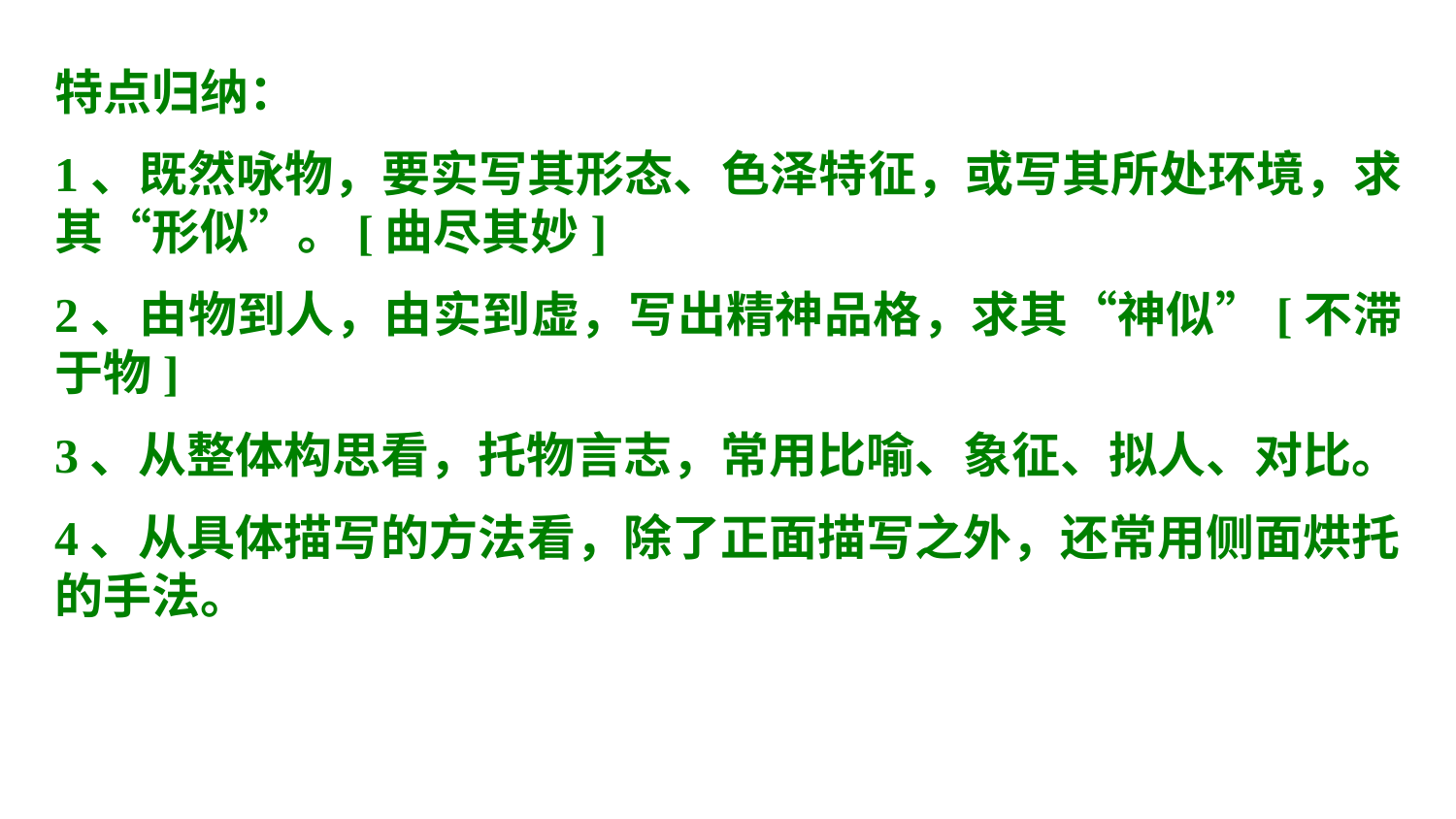

特点归纳：
1、既然咏物，要实写其形态、色泽特征，或写其所处环境，求其“形似”。[曲尽其妙]
2、由物到人，由实到虚，写出精神品格，求其“神似”[不滞于物]
3、从整体构思看，托物言志，常用比喻、象征、拟人、对比。
4、从具体描写的方法看，除了正面描写之外，还常用侧面烘托的手法。